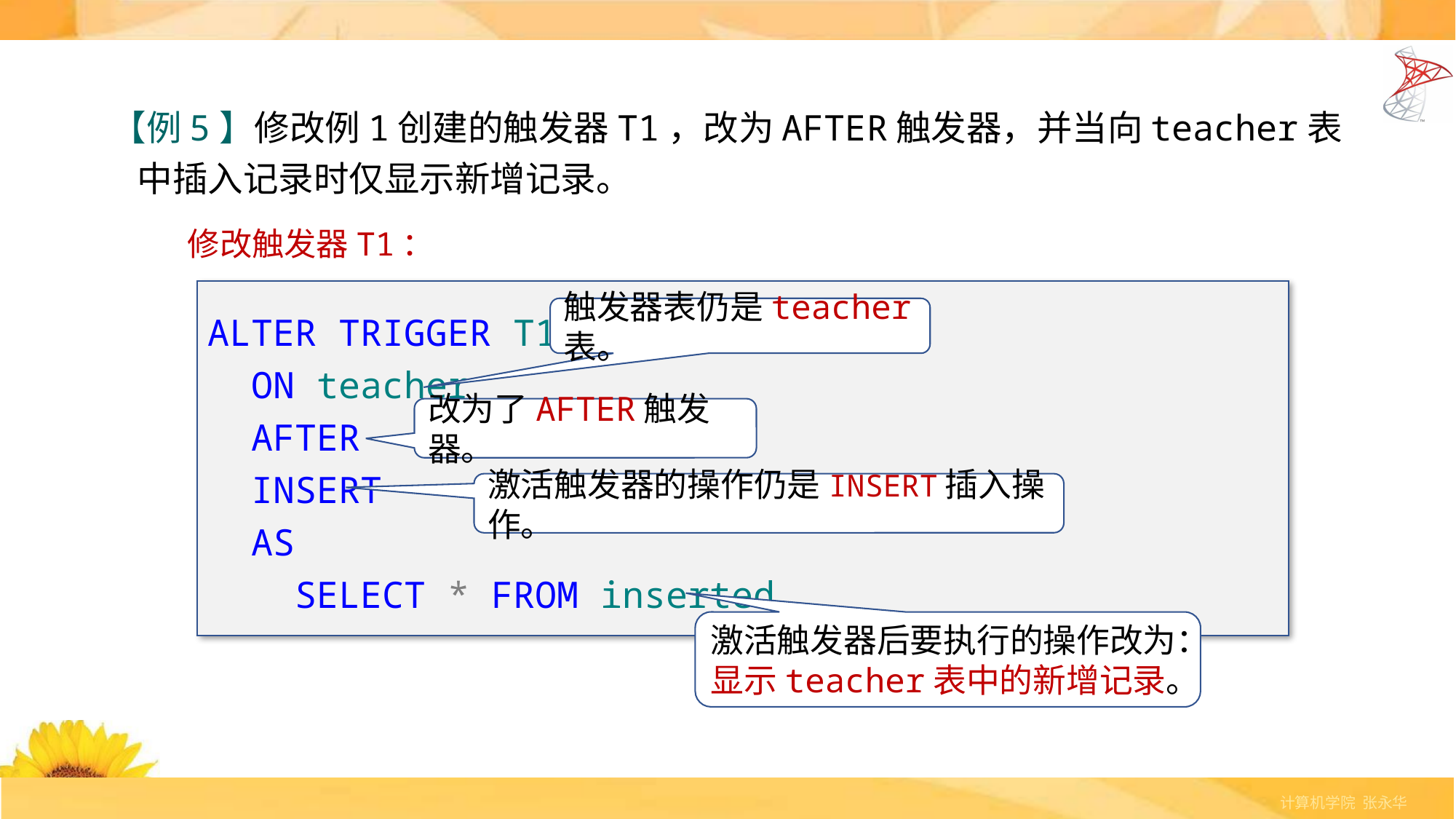

【例5】修改例1创建的触发器T1，改为AFTER触发器，并当向teacher表中插入记录时仅显示新增记录。
  修改触发器T1：
ALTER TRIGGER T1
  ON teacher
  AFTER
  INSERT
  AS
    SELECT * FROM inserted
触发器表仍是teacher表。
改为了AFTER触发器。
激活触发器的操作仍是INSERT插入操作。
激活触发器后要执行的操作改为：显示teacher表中的新增记录。